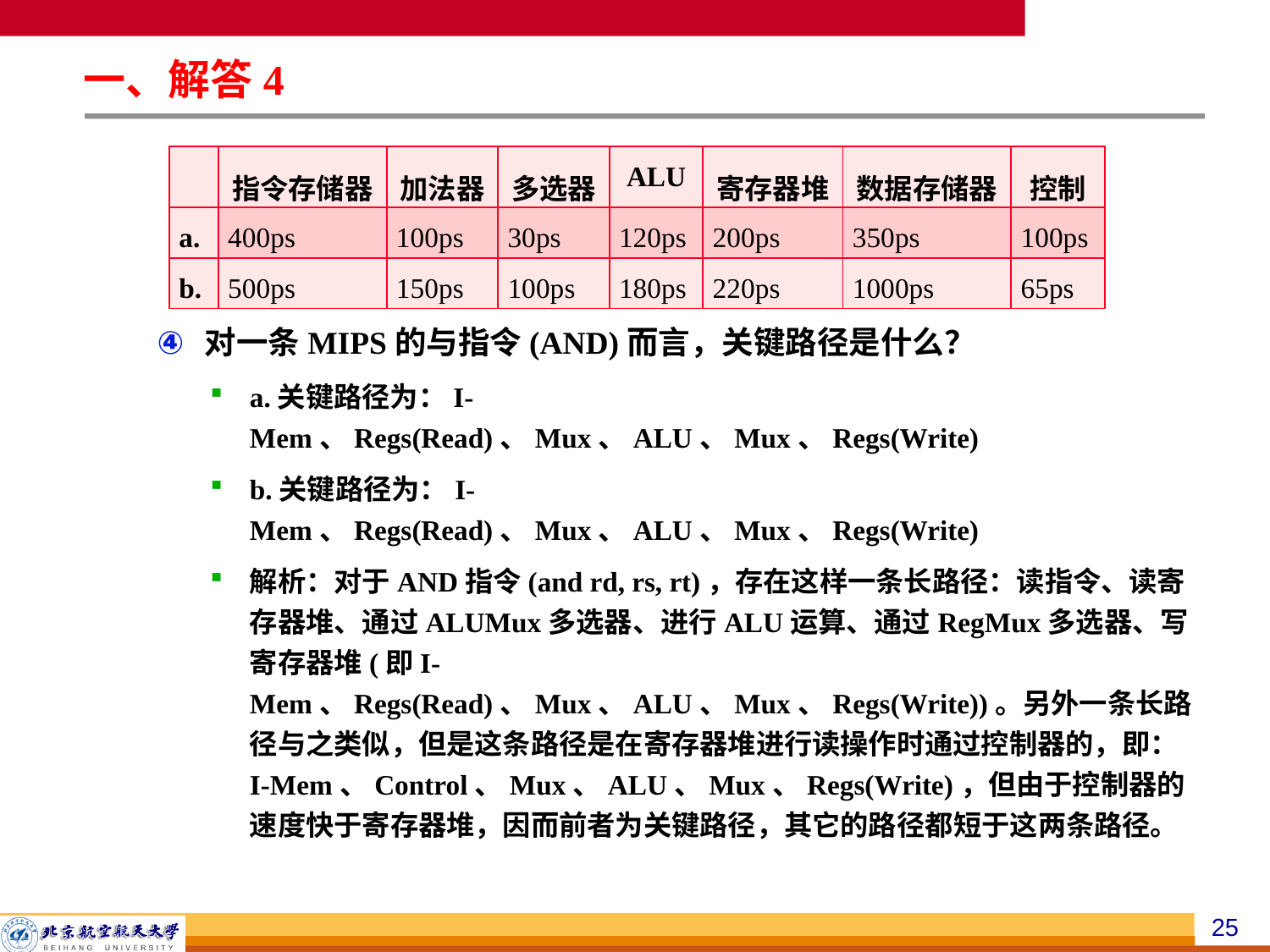

一、解答4

对一条MIPS的与指令(AND)而言，关键路径是什么？
a.关键路径为：I-Mem、Regs(Read)、Mux、ALU、Mux、Regs(Write)
b.关键路径为：I-Mem、Regs(Read)、Mux、ALU、Mux、Regs(Write)
解析：对于AND指令(and rd, rs, rt)，存在这样一条长路径：读指令、读寄存器堆、通过ALUMux多选器、进行ALU运算、通过RegMux多选器、写寄存器堆(即I-Mem、Regs(Read)、Mux、ALU、Mux、Regs(Write))。另外一条长路径与之类似，但是这条路径是在寄存器堆进行读操作时通过控制器的，即：I-Mem、Control、Mux、ALU、Mux、Regs(Write)，但由于控制器的速度快于寄存器堆，因而前者为关键路径，其它的路径都短于这两条路径。
|  | 指令存储器 | 加法器 | 多选器 | ALU | 寄存器堆 | 数据存储器 | 控制 |
| --- | --- | --- | --- | --- | --- | --- | --- |
| a. | 400ps | 100ps | 30ps | 120ps | 200ps | 350ps | 100ps |
| b. | 500ps | 150ps | 100ps | 180ps | 220ps | 1000ps | 65ps |